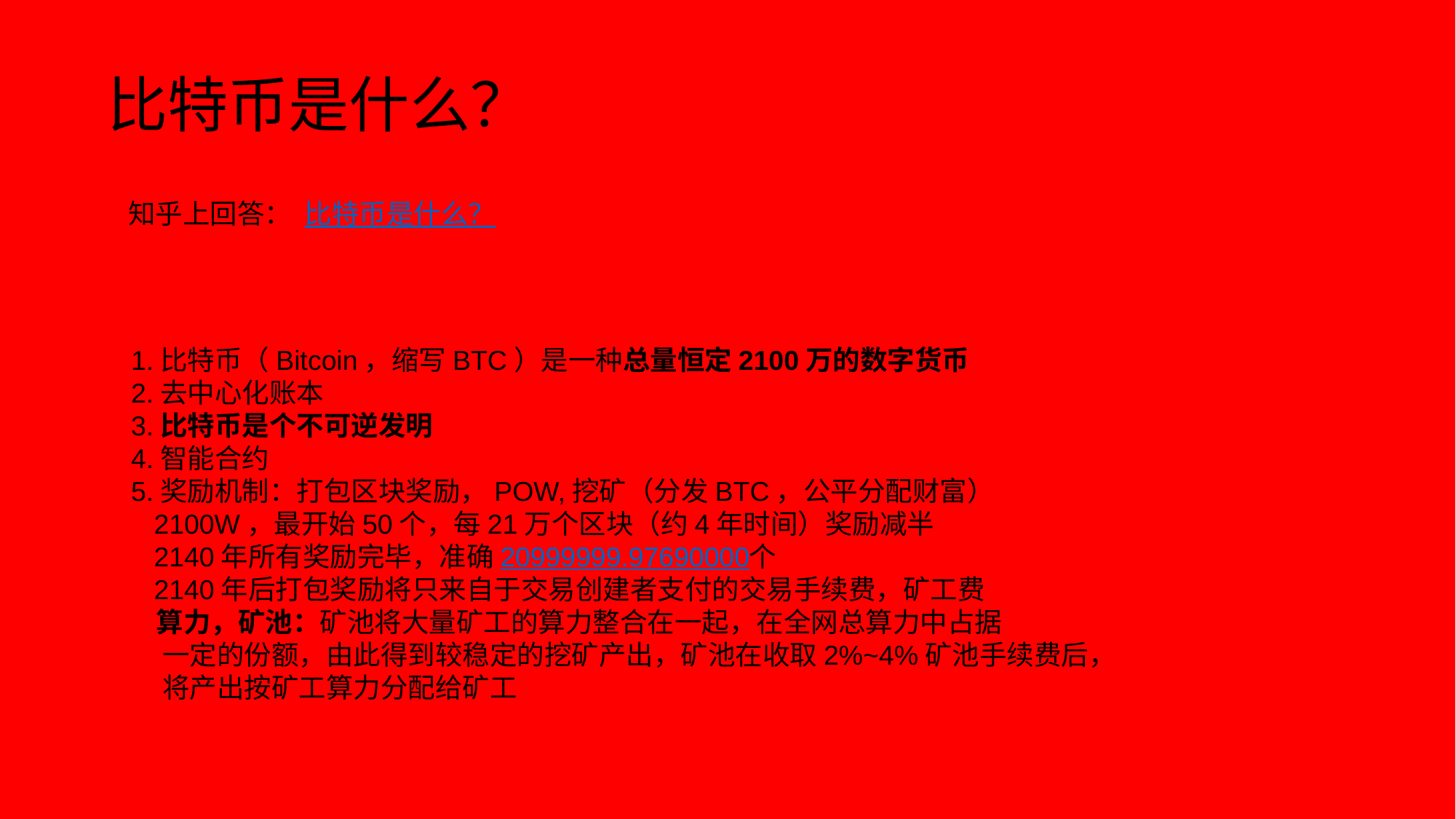

比特币是什么？
知乎上回答：  比特币是什么？

1.比特币（Bitcoin，缩写BTC）是一种总量恒定2100万的数字货币
2.去中心化账本
3.比特币是个不可逆发明
4.智能合约
5.奖励机制：打包区块奖励，POW,挖矿（分发BTC，公平分配财富）
   2100W，最开始50个，每21万个区块（约4年时间）奖励减半
   2140年所有奖励完毕，准确20999999.97690000个
   2140年后打包奖励将只来自于交易创建者支付的交易手续费，矿工费
   算力，矿池：矿池将大量矿工的算力整合在一起，在全网总算力中占据
    一定的份额，由此得到较稳定的挖矿产出，矿池在收取2%~4%矿池手续费后，
    将产出按矿工算力分配给矿工